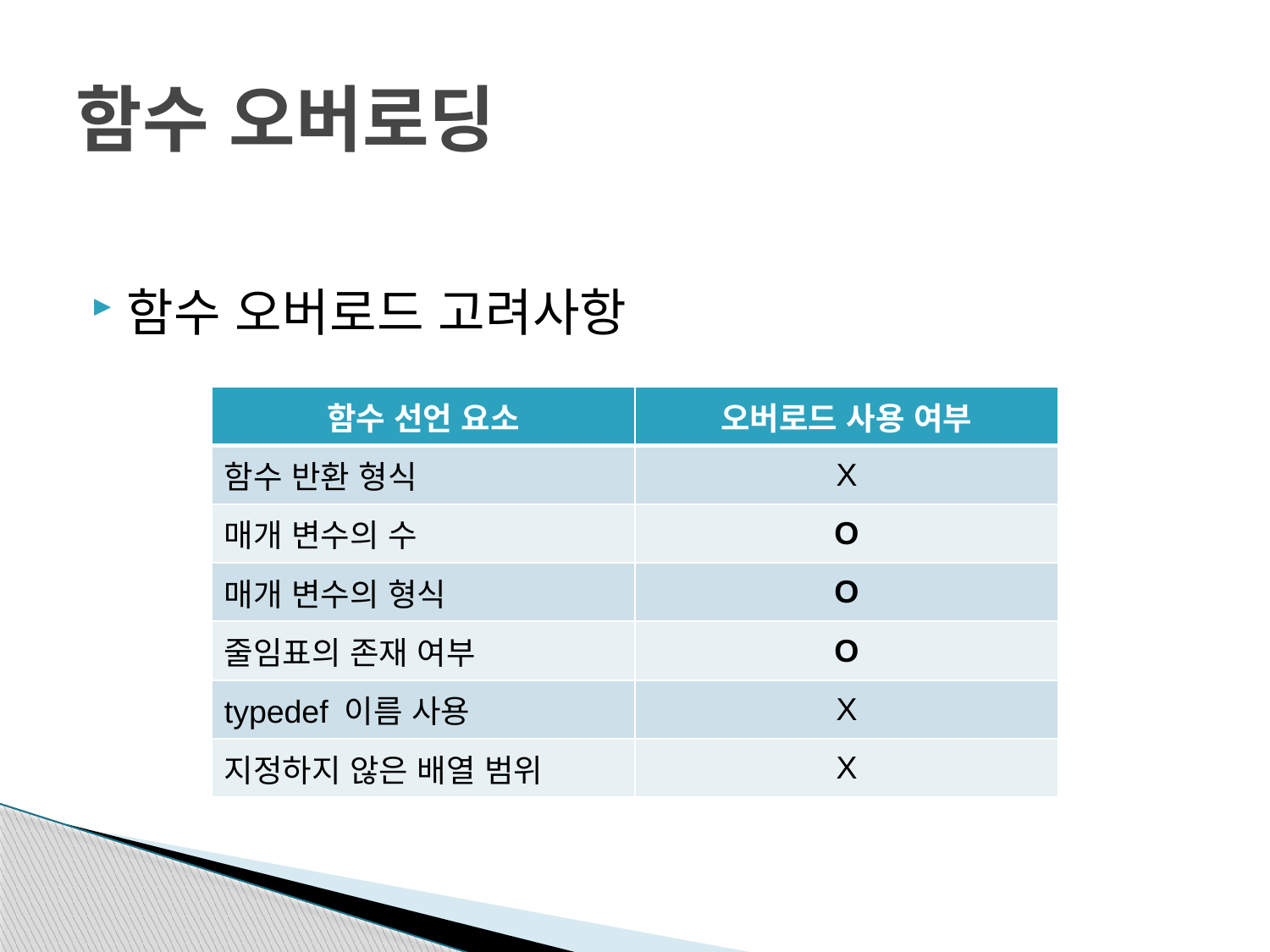

# 함수 오버로딩

함수 오버로드 고려사항

| 함수 선언 요소 | 오버로드 사용 여부 |
| --- | --- |
| 함수 반환 형식 | X |
| 매개 변수의 수 | O |
| 매개 변수의 형식 | O |
| 줄임표의 존재 여부 | O |
| typedef 이름 사용 | X |
| 지정하지 않은 배열 범위 | X |